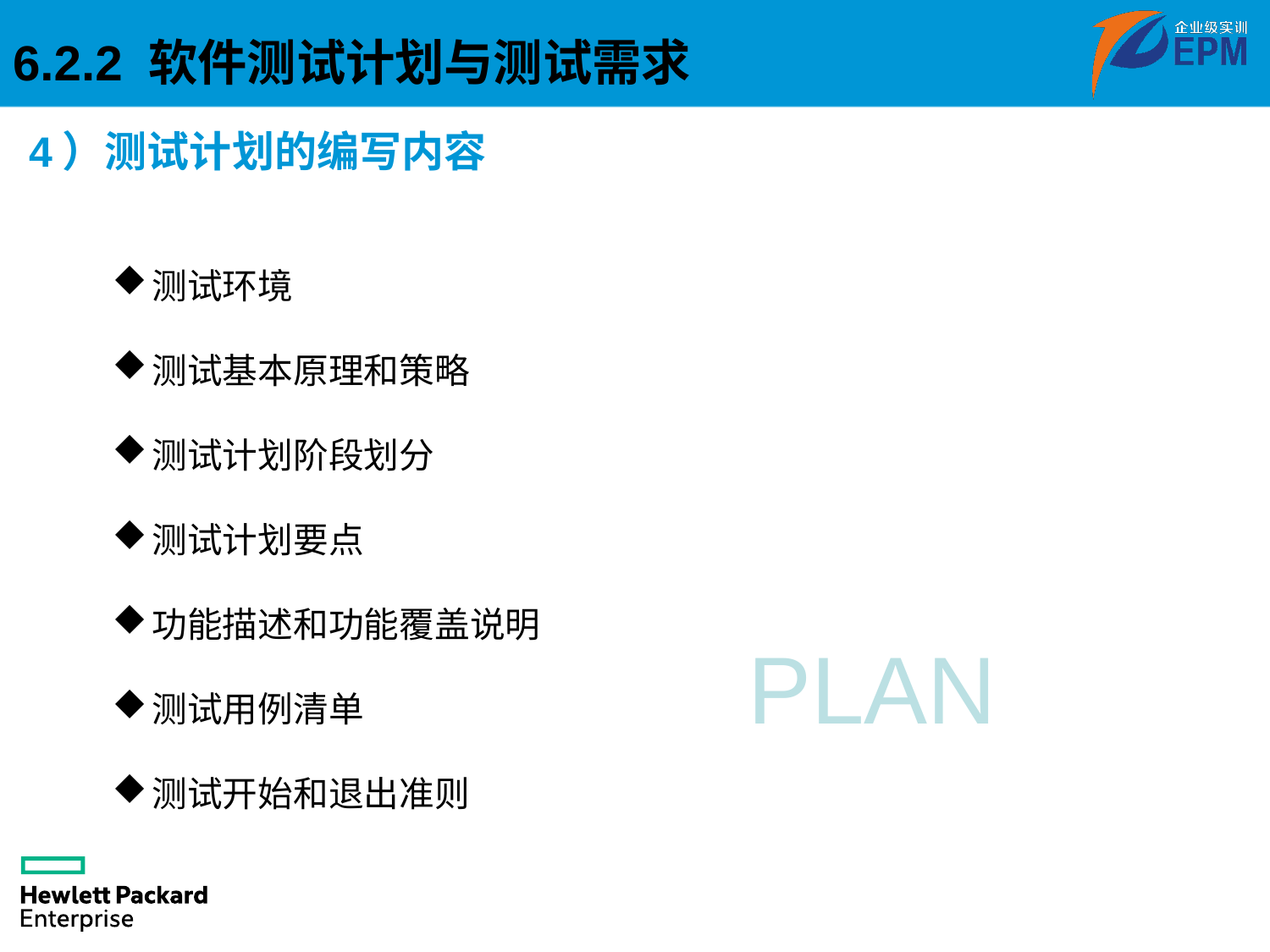

6.2.2 软件测试计划与测试需求
4）测试计划的编写内容
测试环境
测试基本原理和策略
测试计划阶段划分
测试计划要点
功能描述和功能覆盖说明
测试用例清单
测试开始和退出准则
PLAN